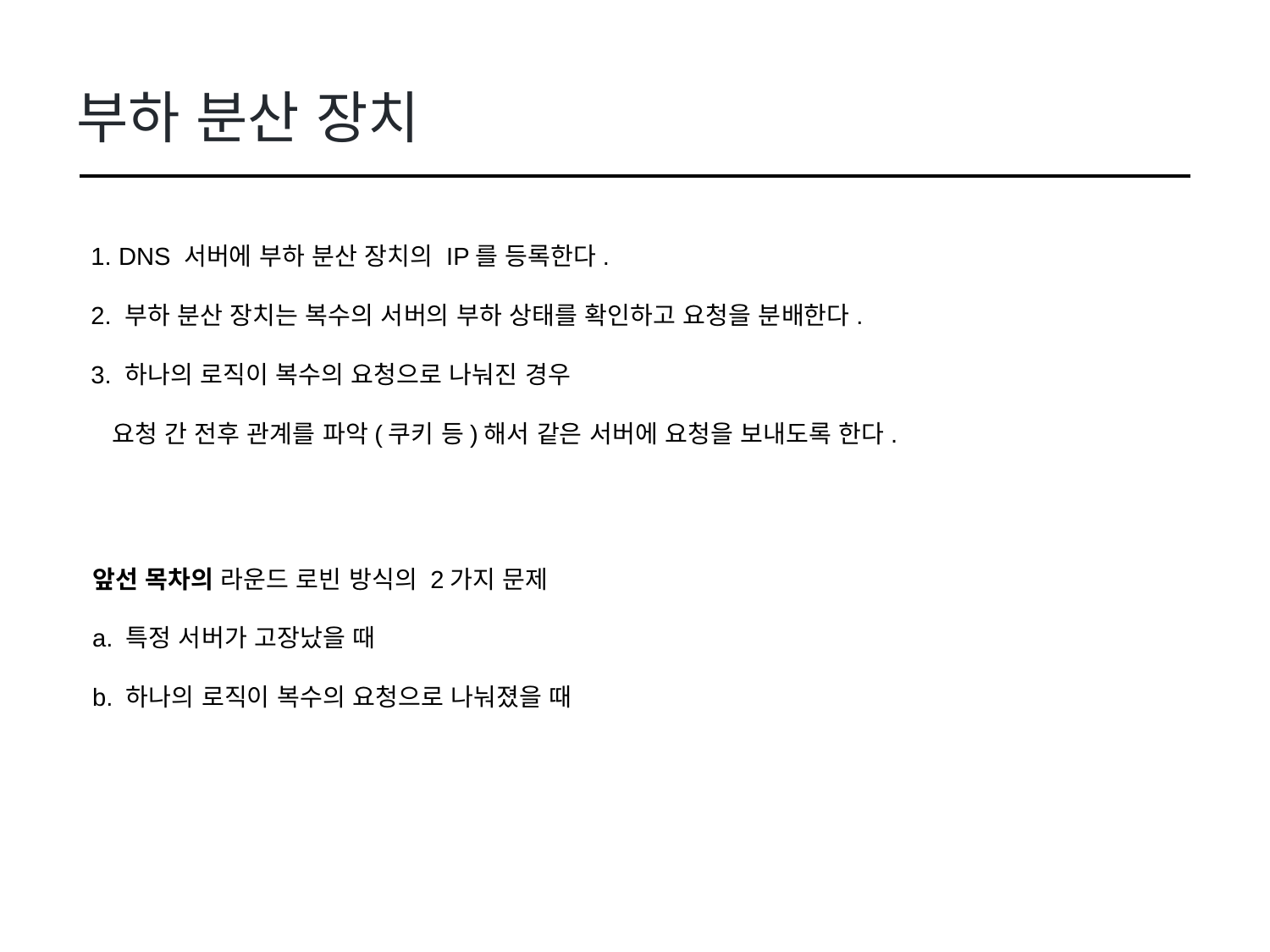

# 부하 분산 장치
1. DNS 서버에 부하 분산 장치의 IP를 등록한다.
2. 부하 분산 장치는 복수의 서버의 부하 상태를 확인하고 요청을 분배한다.
3. 하나의 로직이 복수의 요청으로 나눠진 경우
   요청 간 전후 관계를 파악(쿠키 등)해서 같은 서버에 요청을 보내도록 한다.
앞선 목차의 라운드 로빈 방식의 2가지 문제
a. 특정 서버가 고장났을 때

b. 하나의 로직이 복수의 요청으로 나눠졌을 때